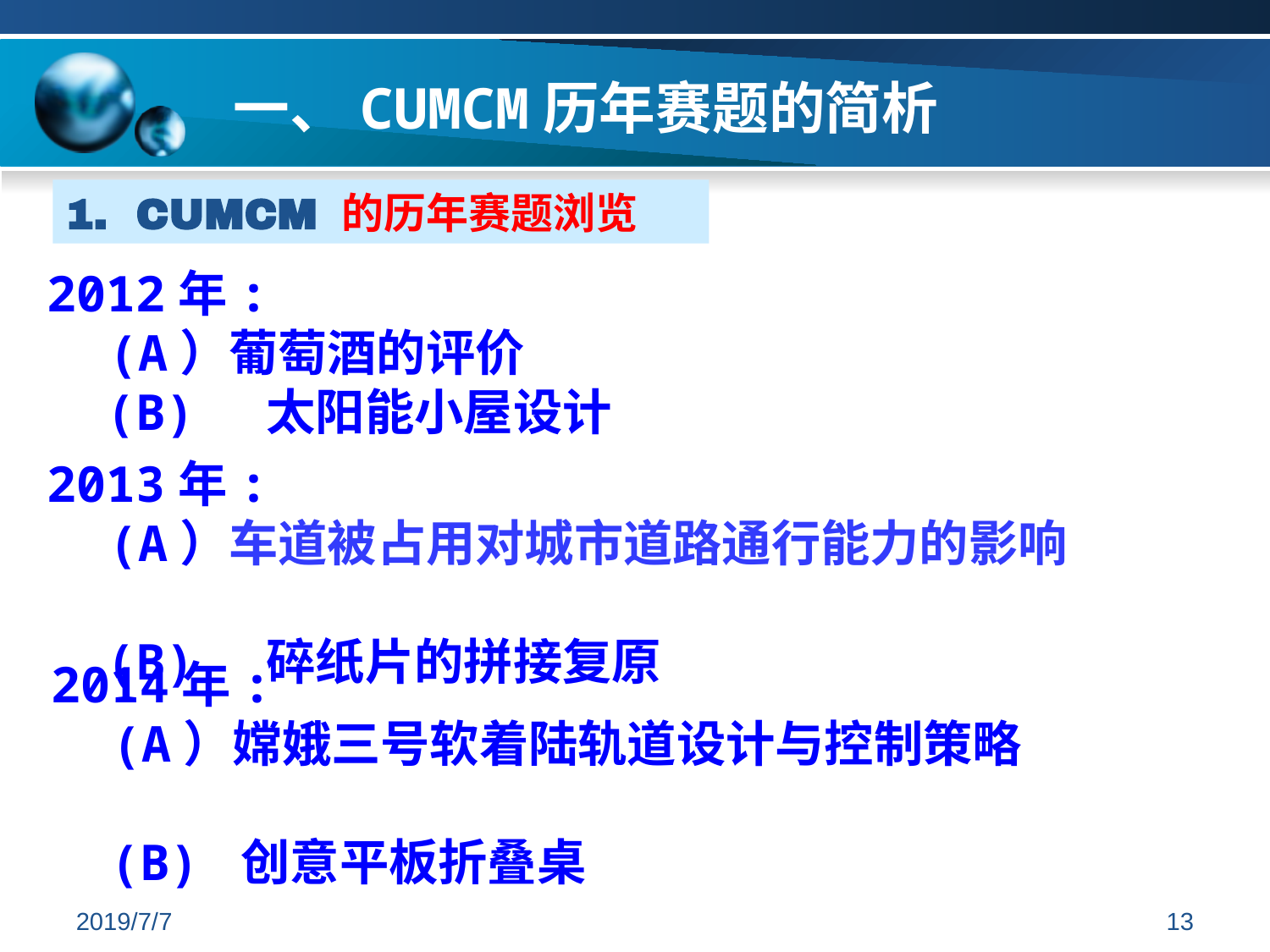

一、CUMCM历年赛题的简析
1.  CUMCM 的历年赛题浏览
2012年:
　(A）葡萄酒的评价
  (B)  太阳能小屋设计

2013年:
　(A）车道被占用对城市道路通行能力的影响
  (B)  碎纸片的拼接复原

2014年:
　(A）嫦娥三号软着陆轨道设计与控制策略
  (B) 创意平板折叠桌

2019/7/7
13